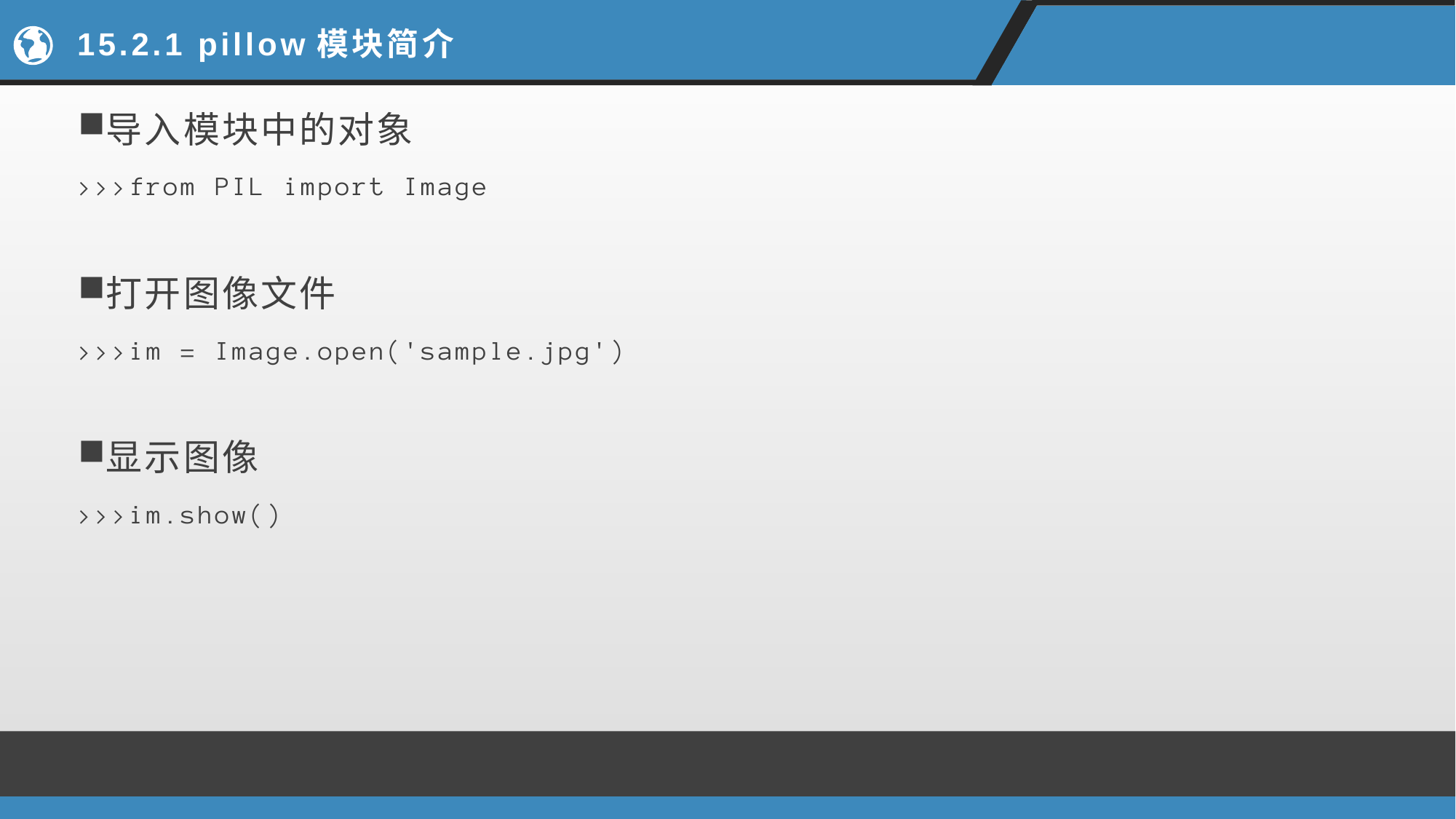

# 15.2.1 pillow模块简介

导入模块中的对象
>>>from PIL import Image

打开图像文件
>>>im = Image.open('sample.jpg')

显示图像
>>>im.show()